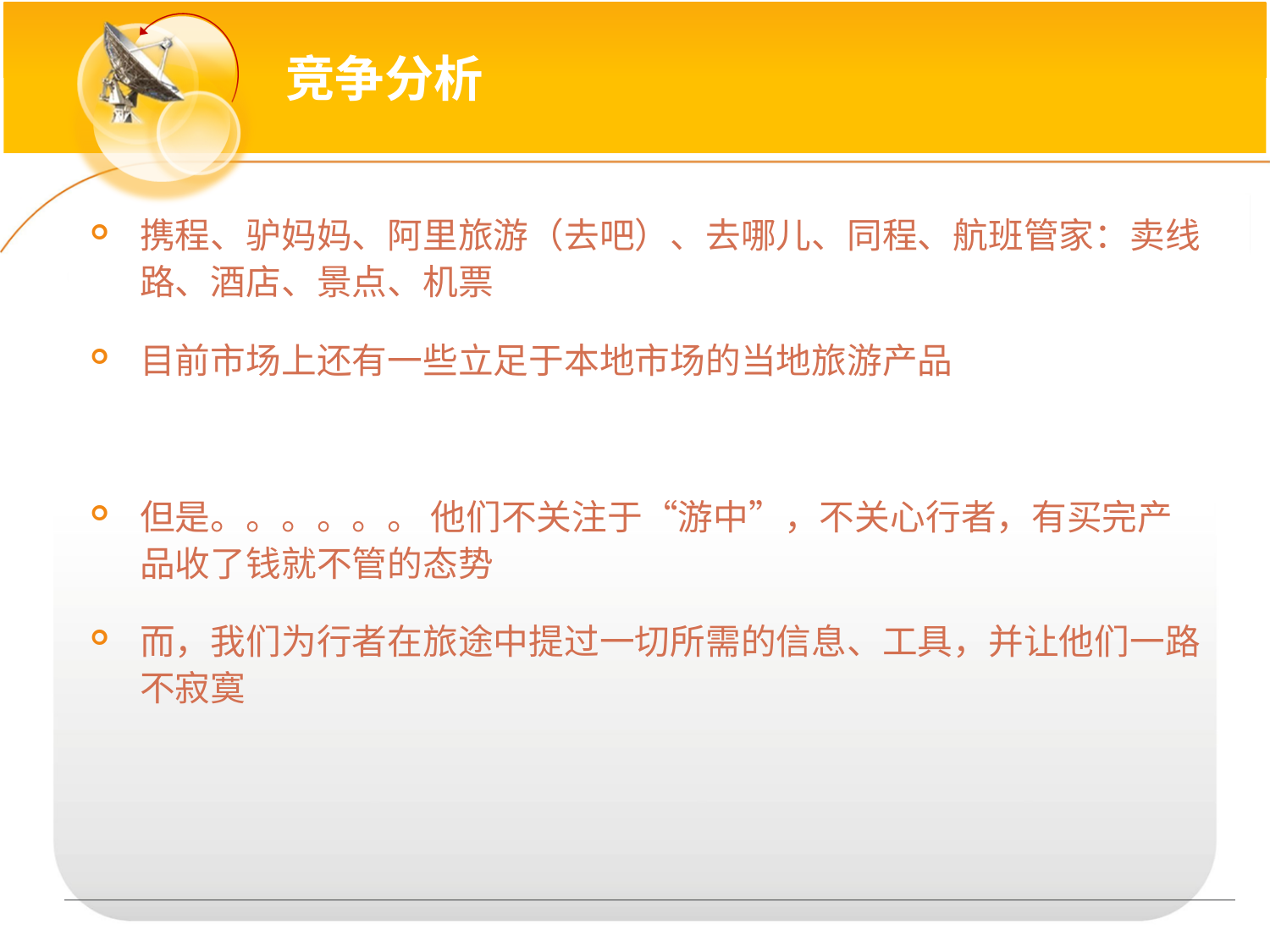

# 竞争分析
携程、驴妈妈、阿里旅游（去吧）、去哪儿、同程、航班管家：卖线路、酒店、景点、机票
目前市场上还有一些立足于本地市场的当地旅游产品

但是。。。。。。 他们不关注于“游中”，不关心行者，有买完产品收了钱就不管的态势
而，我们为行者在旅途中提过一切所需的信息、工具，并让他们一路不寂寞